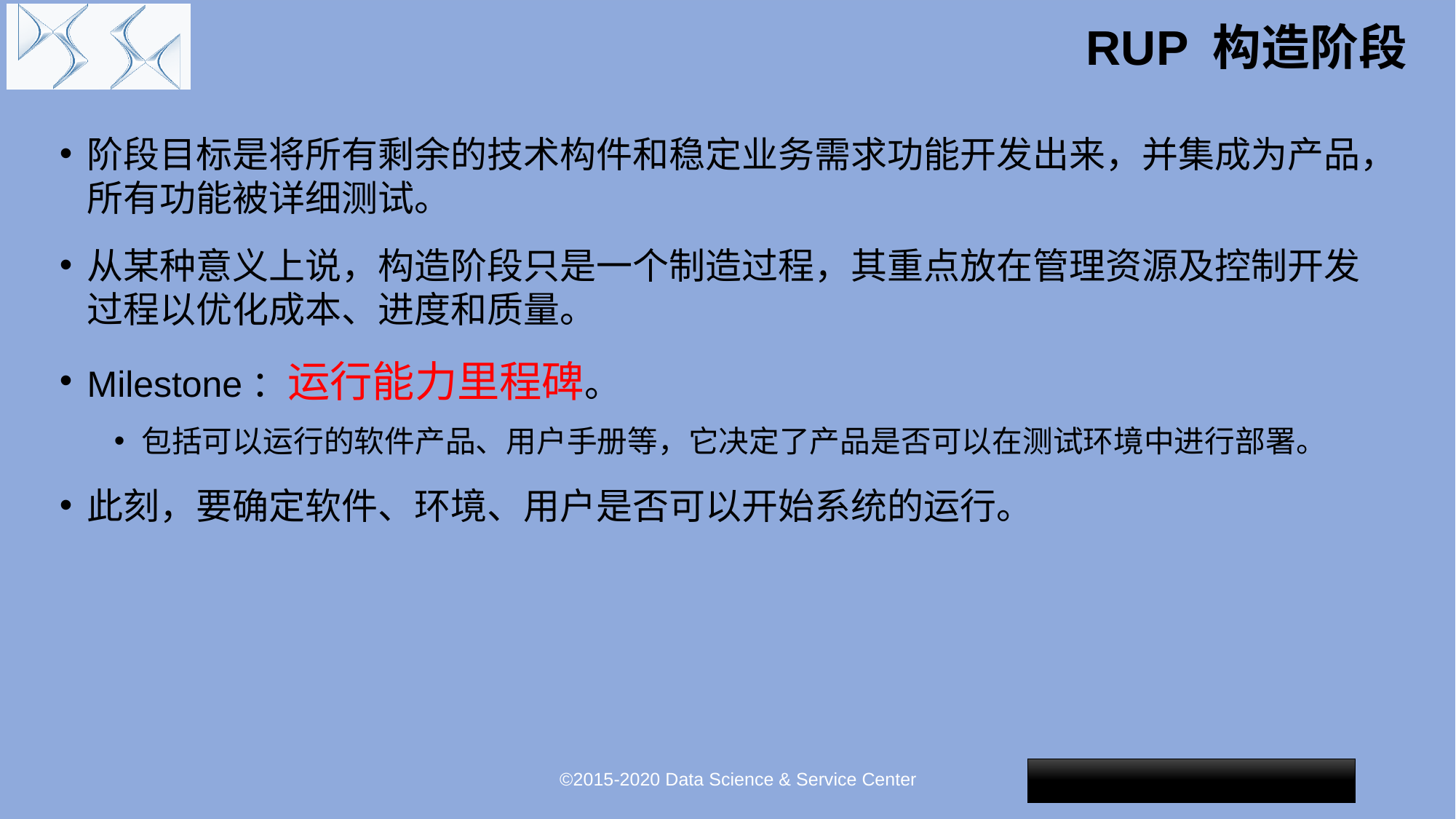

# RUP 构造阶段
阶段目标是将所有剩余的技术构件和稳定业务需求功能开发出来，并集成为产品，所有功能被详细测试。
从某种意义上说，构造阶段只是一个制造过程，其重点放在管理资源及控制开发过程以优化成本、进度和质量。
Milestone：运行能力里程碑。
包括可以运行的软件产品、用户手册等，它决定了产品是否可以在测试环境中进行部署。
此刻，要确定软件、环境、用户是否可以开始系统的运行。

©2015-2020 Data Science & Service Center
38